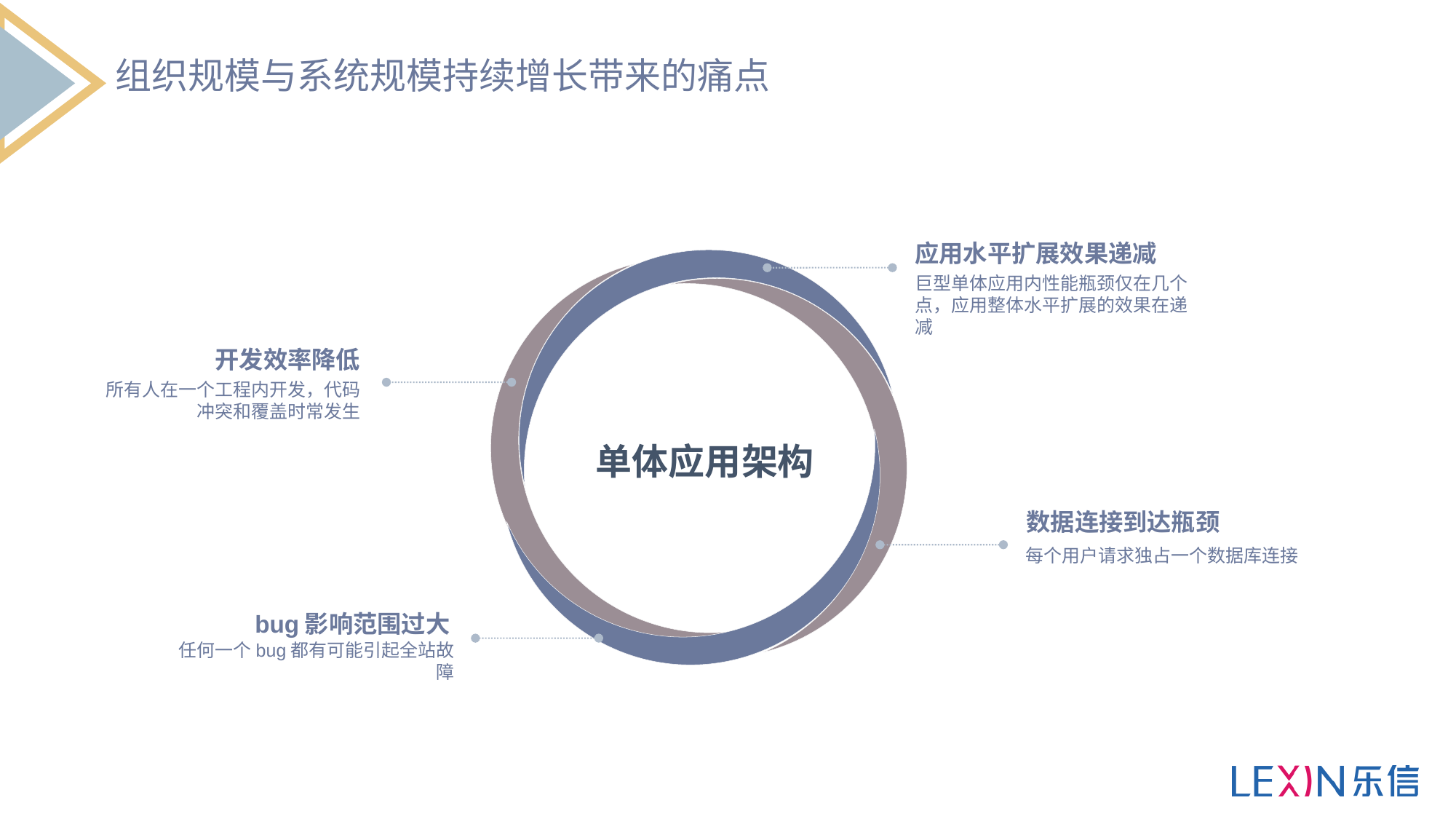

组织规模与系统规模持续增长带来的痛点

应用水平扩展效果递减

巨型单体应用内性能瓶颈仅在几个点，应用整体水平扩展的效果在递减

开发效率降低
所有人在一个工程内开发，代码冲突和覆盖时常发生

单体应用架构
数据连接到达瓶颈
每个用户请求独占一个数据库连接

bug影响范围过大

任何一个bug都有可能引起全站故障